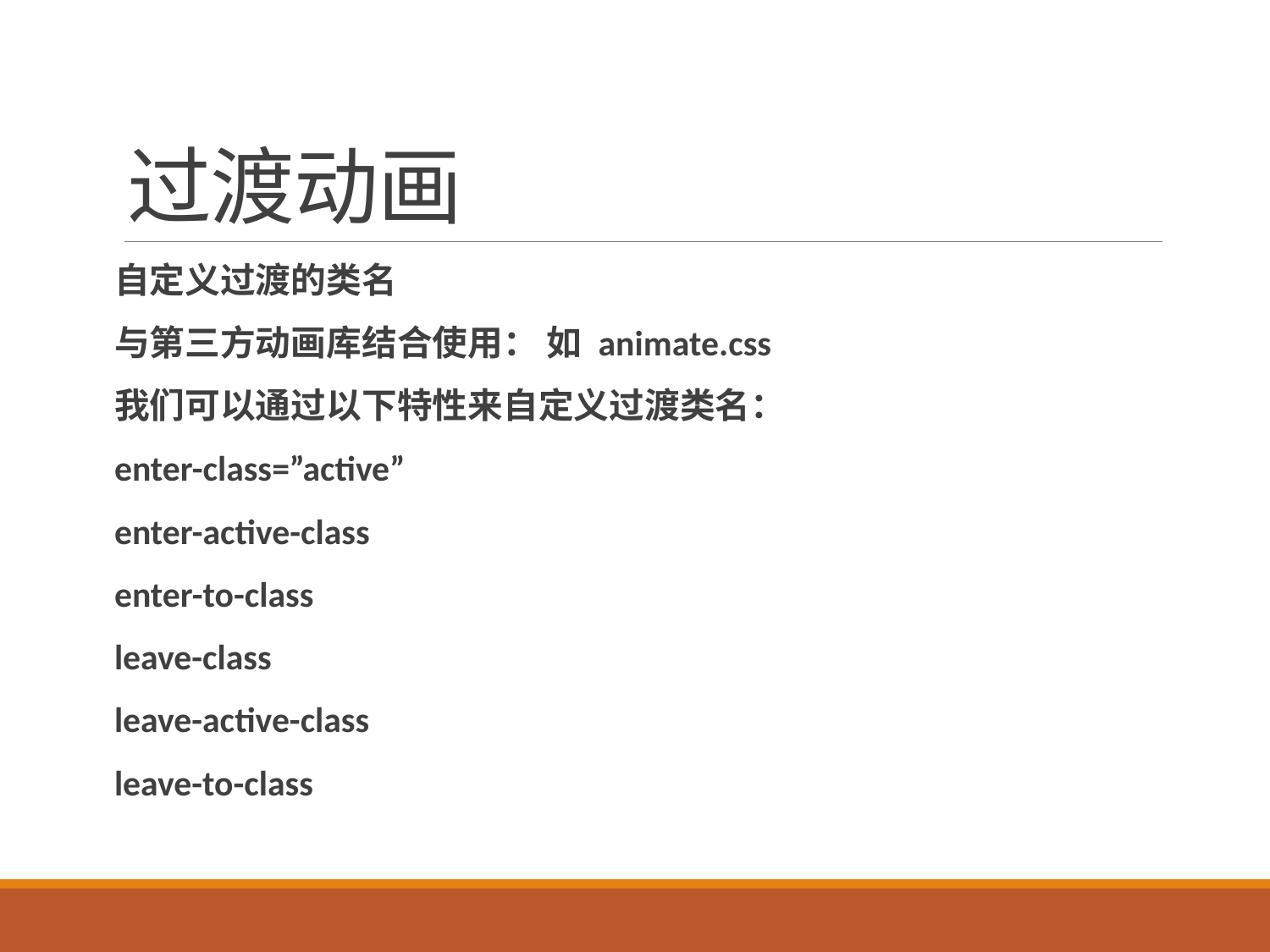

# 过渡动画
自定义过渡的类名
与第三方动画库结合使用： 如 animate.css
我们可以通过以下特性来自定义过渡类名：
enter-class=”active”
enter-active-class
enter-to-class
leave-class
leave-active-class
leave-to-class